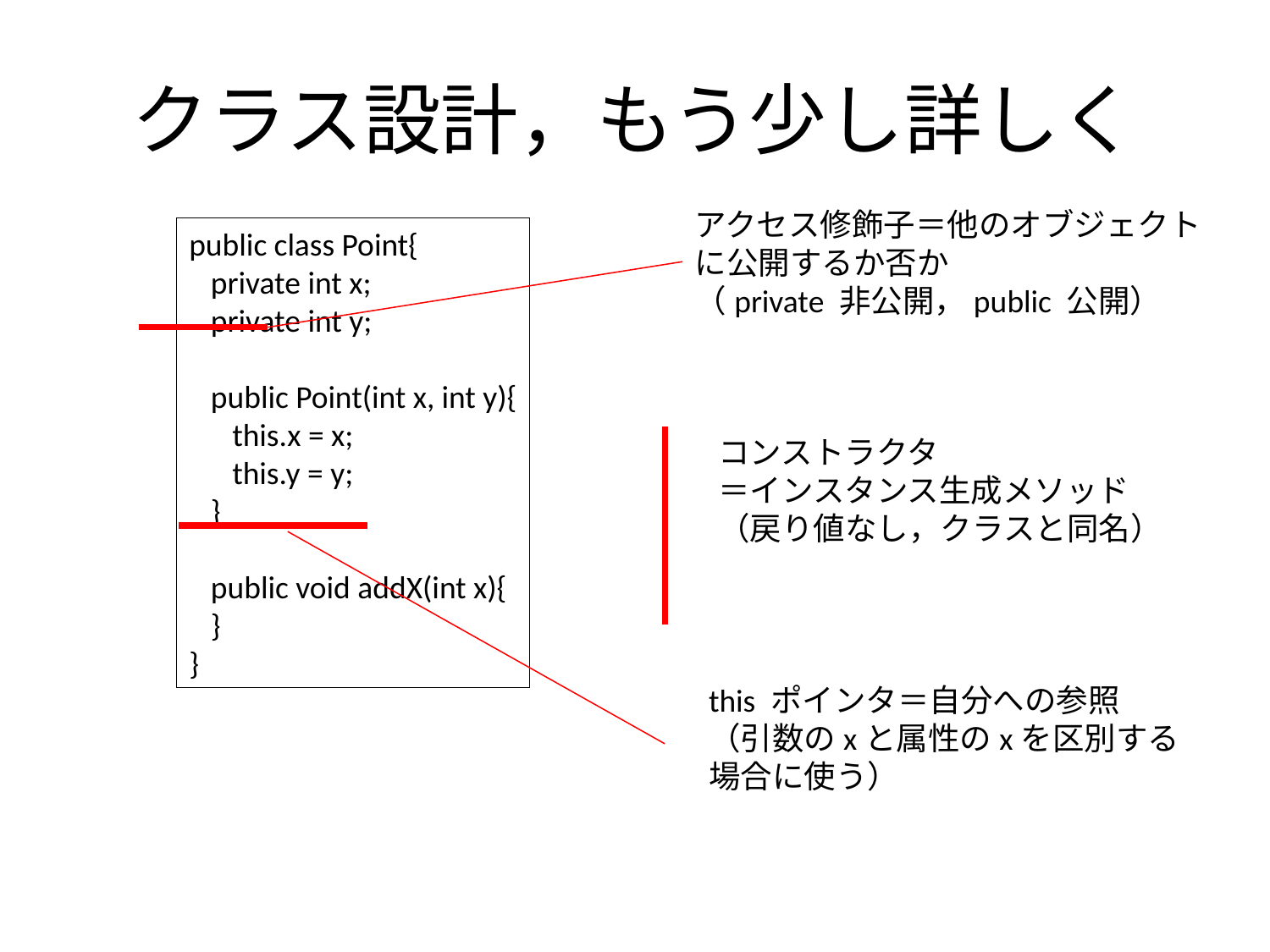

# クラス設計，もう少し詳しく
アクセス修飾子＝他のオブジェクト
に公開するか否か
（private 非公開，public 公開）
public class Point{
   private int x;
   private int y;

   public Point(int x, int y){
      this.x = x;
      this.y = y;
   }

   public void addX(int x){
   }
}
コンストラクタ
＝インスタンス生成メソッド
（戻り値なし，クラスと同名）
this ポインタ＝自分への参照
（引数のxと属性のxを区別する
場合に使う）